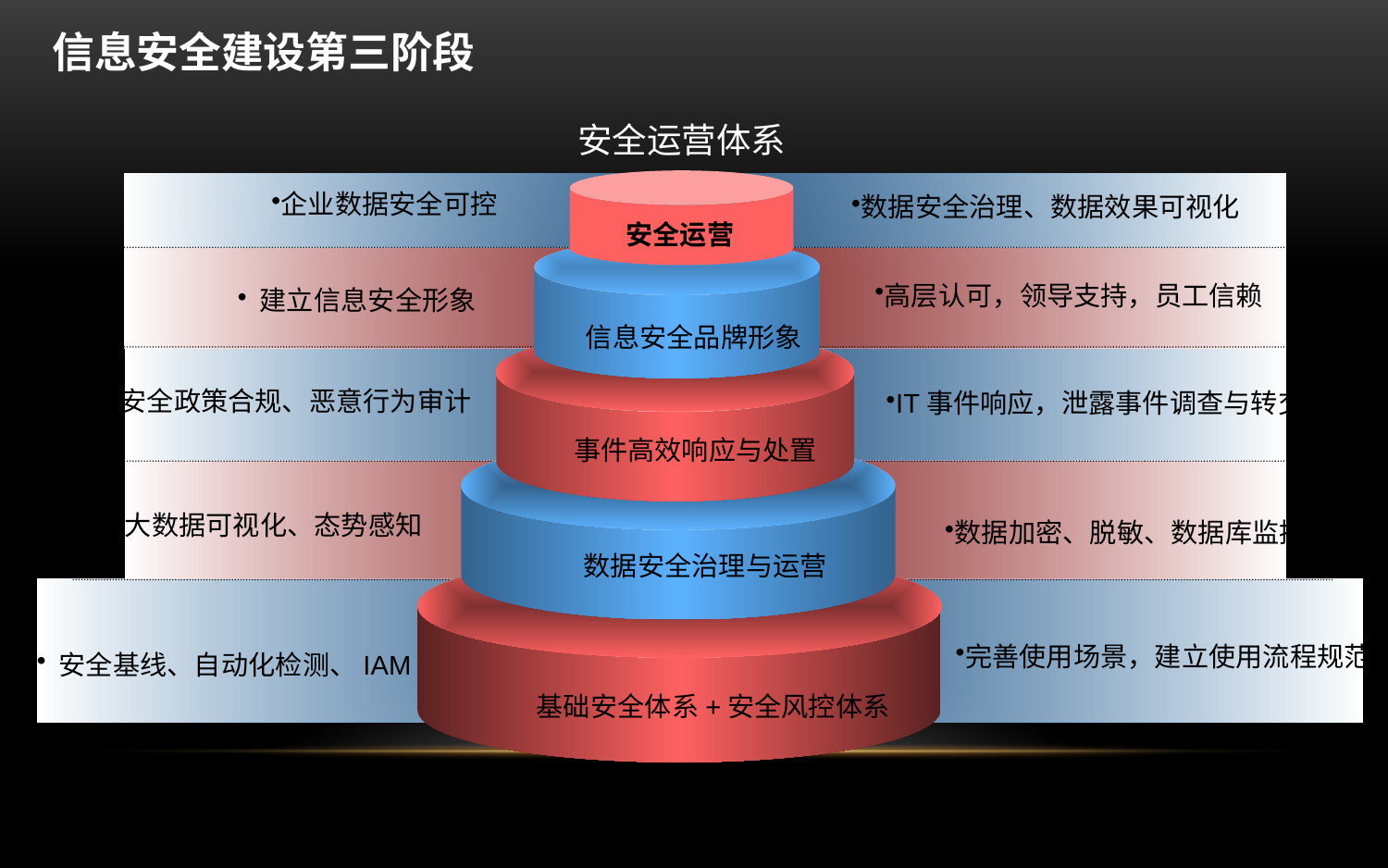

信息安全建设第三阶段
安全运营体系

企业数据安全可控
数据安全治理、数据效果可视化
安全运营

高层认可，领导支持，员工信赖
 建立信息安全形象
信息安全品牌形象

安全政策合规、恶意行为审计
IT事件响应，泄露事件调查与转交公安
事件高效响应与处置

安全大数据可视化、态势感知
数据加密、脱敏、数据库监控
数据安全治理与运营

完善使用场景，建立使用流程规范
 安全基线、自动化检测、IAM
基础安全体系+安全风控体系